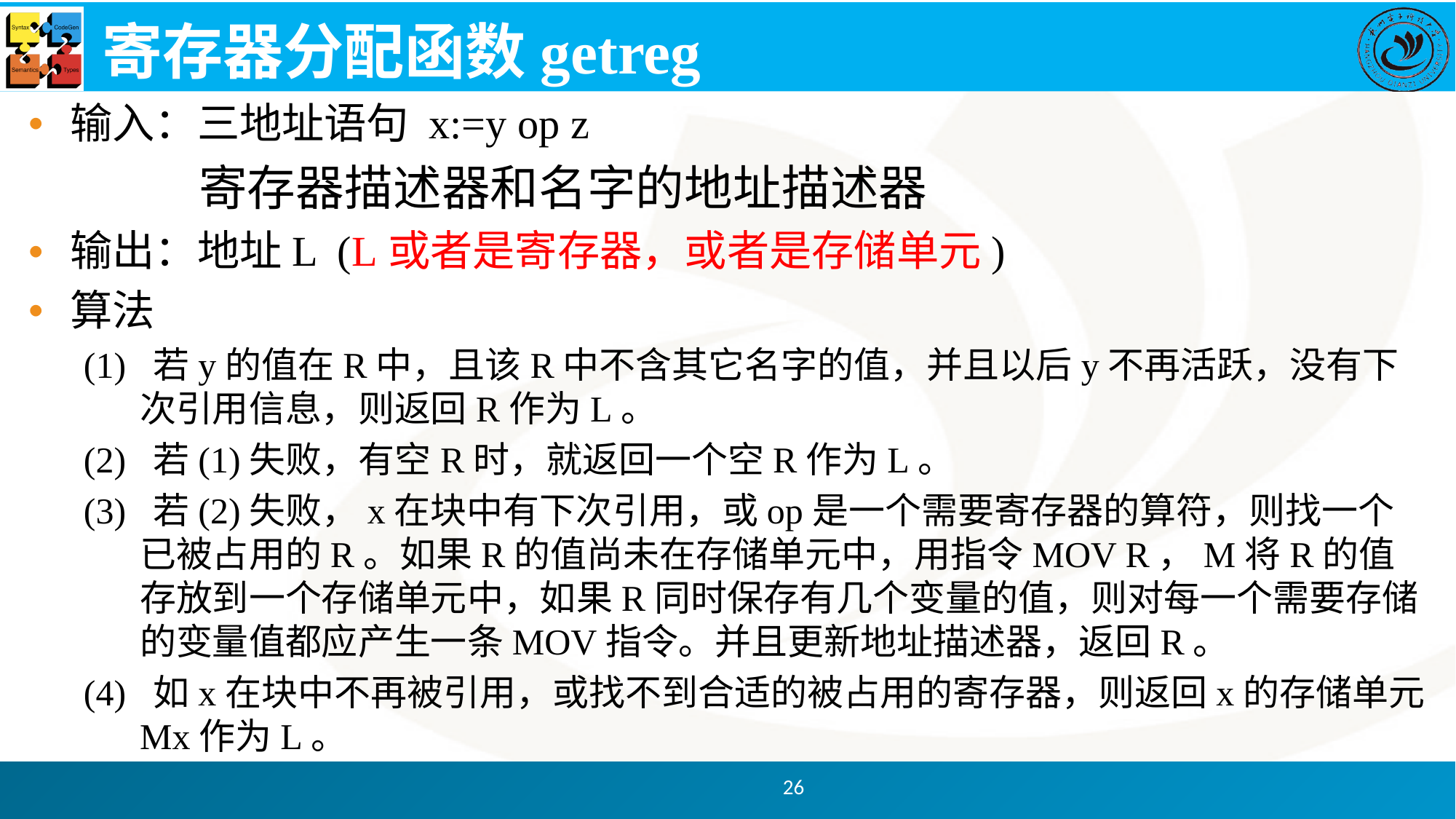

# 寄存器分配函数getreg
输入：三地址语句 x:=y op z
  寄存器描述器和名字的地址描述器
输出：地址L  (L或者是寄存器，或者是存储单元)
算法
(1)  若y的值在R中，且该R中不含其它名字的值，并且以后y不再活跃，没有下次引用信息，则返回R作为L。
(2)  若(1)失败，有空R时，就返回一个空R作为L。
(3)  若(2)失败，x在块中有下次引用，或op是一个需要寄存器的算符，则找一个已被占用的R。如果R的值尚未在存储单元中，用指令MOV R，M将R的值存放到一个存储单元中，如果R同时保存有几个变量的值，则对每一个需要存储的变量值都应产生一条MOV指令。并且更新地址描述器，返回R。
(4)  如x在块中不再被引用，或找不到合适的被占用的寄存器，则返回x的存储单元Mx作为L。
26